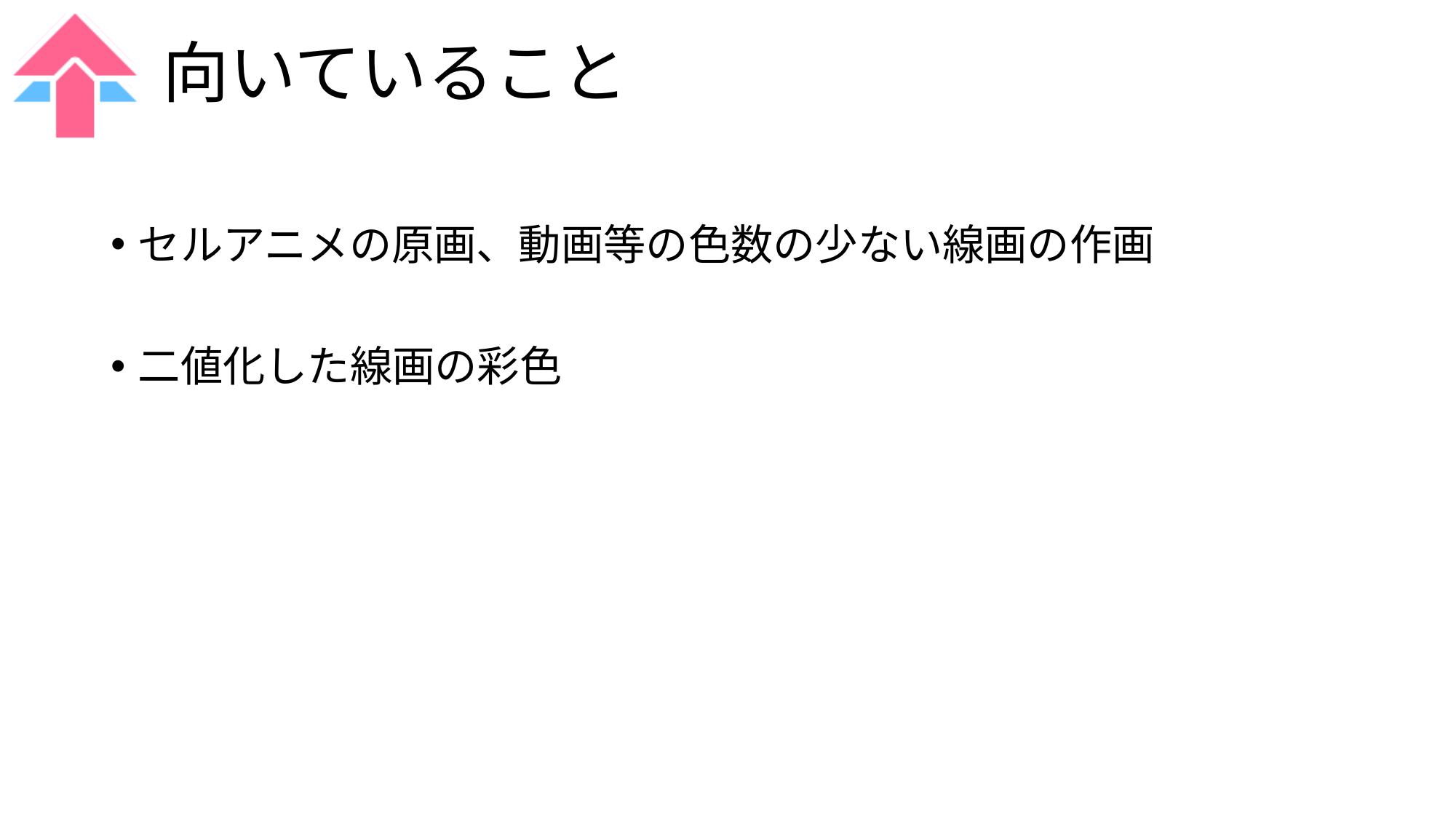

# 向いていること
セルアニメの原画、動画等の色数の少ない線画の作画

二値化した線画の彩色